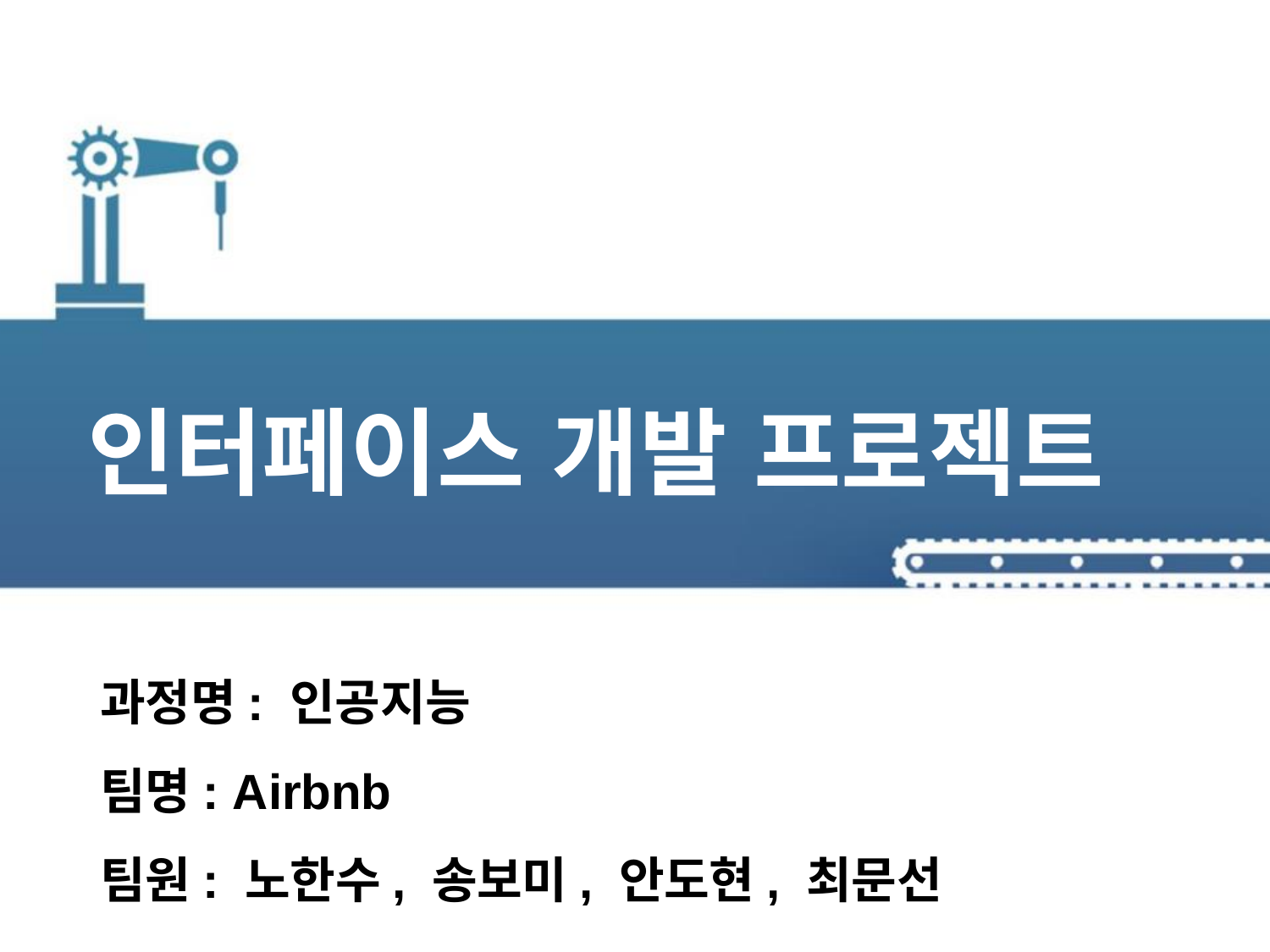

인터페이스 개발 프로젝트
과정명: 인공지능
팀명: Airbnb
팀원: 노한수, 송보미, 안도현, 최문선